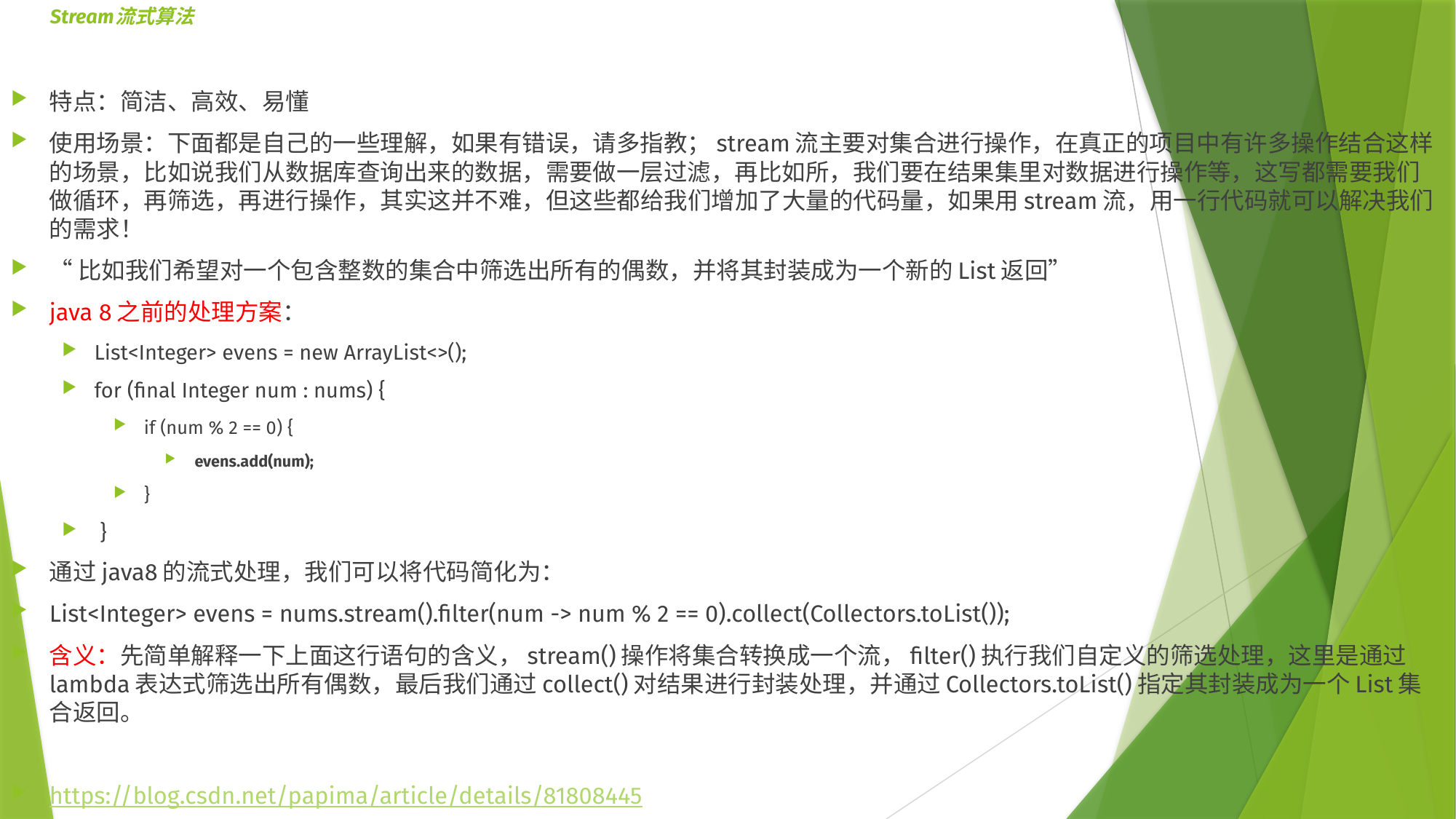

# Stream流式算法
特点：简洁、高效、易懂
使用场景：下面都是自己的一些理解，如果有错误，请多指教；stream流主要对集合进行操作，在真正的项目中有许多操作结合这样的场景，比如说我们从数据库查询出来的数据，需要做一层过滤，再比如所，我们要在结果集里对数据进行操作等，这写都需要我们做循环，再筛选，再进行操作，其实这并不难，但这些都给我们增加了大量的代码量，如果用stream流，用一行代码就可以解决我们的需求！
“比如我们希望对一个包含整数的集合中筛选出所有的偶数，并将其封装成为一个新的List返回”
java 8之前的处理方案：
List<Integer> evens = new ArrayList<>();
for (final Integer num : nums) {
 if (num % 2 == 0) {
 evens.add(num);
 }
 }
通过java8的流式处理，我们可以将代码简化为：
List<Integer> evens = nums.stream().filter(num -> num % 2 == 0).collect(Collectors.toList());
含义：先简单解释一下上面这行语句的含义，stream()操作将集合转换成一个流，filter()执行我们自定义的筛选处理，这里是通过lambda表达式筛选出所有偶数，最后我们通过collect()对结果进行封装处理，并通过Collectors.toList()指定其封装成为一个List集合返回。

https://blog.csdn.net/papima/article/details/81808445